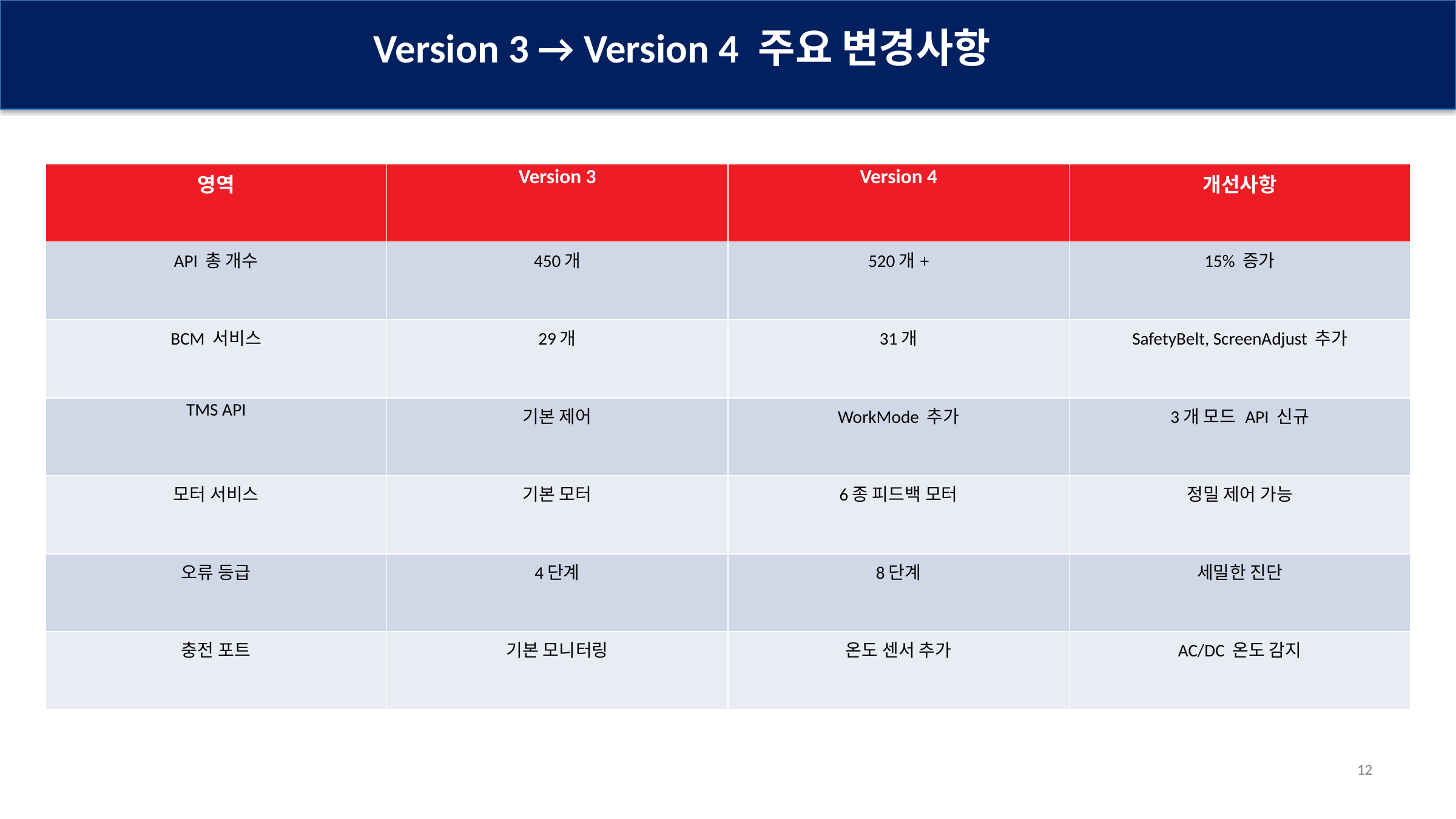

Version 3 → Version 4 주요 변경사항
| 영역 | Version 3 | Version 4 | 개선사항 |
| --- | --- | --- | --- |
| API 총 개수 | 450개 | 520개+ | 15% 증가 |
| BCM 서비스 | 29개 | 31개 | SafetyBelt, ScreenAdjust 추가 |
| TMS API | 기본 제어 | WorkMode 추가 | 3개 모드 API 신규 |
| 모터 서비스 | 기본 모터 | 6종 피드백 모터 | 정밀 제어 가능 |
| 오류 등급 | 4단계 | 8단계 | 세밀한 진단 |
| 충전 포트 | 기본 모니터링 | 온도 센서 추가 | AC/DC 온도 감지 |
12